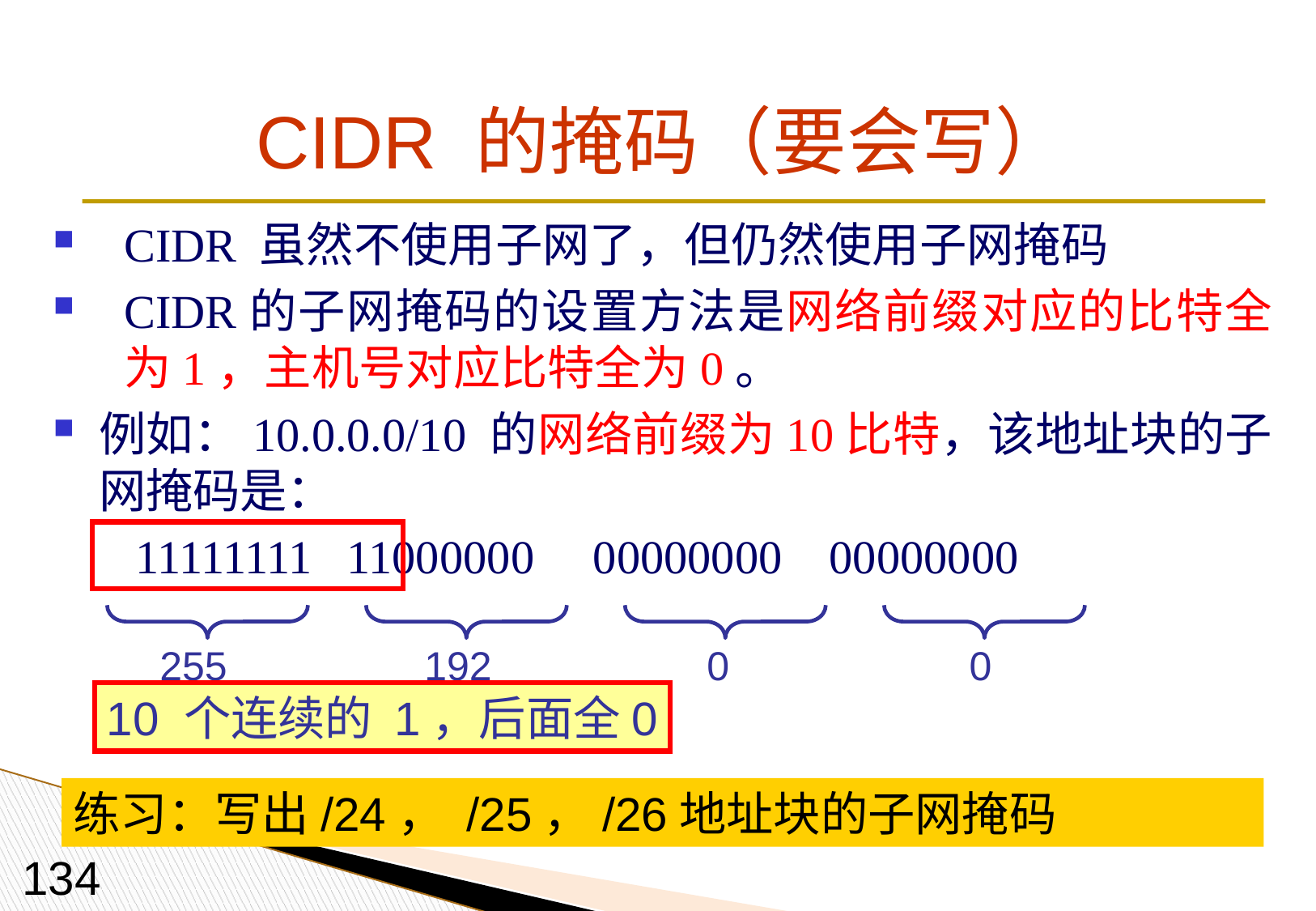

# CIDR 的掩码（要会写）
CIDR 虽然不使用子网了，但仍然使用子网掩码
CIDR的子网掩码的设置方法是网络前缀对应的比特全为1，主机号对应比特全为0。
例如：10.0.0.0/10 的网络前缀为10比特，该地址块的子网掩码是：
       11111111   11000000     00000000    00000000

10 个连续的 1，后面全0

255
192
0
0
练习：写出/24， /25，/26地址块的子网掩码
134